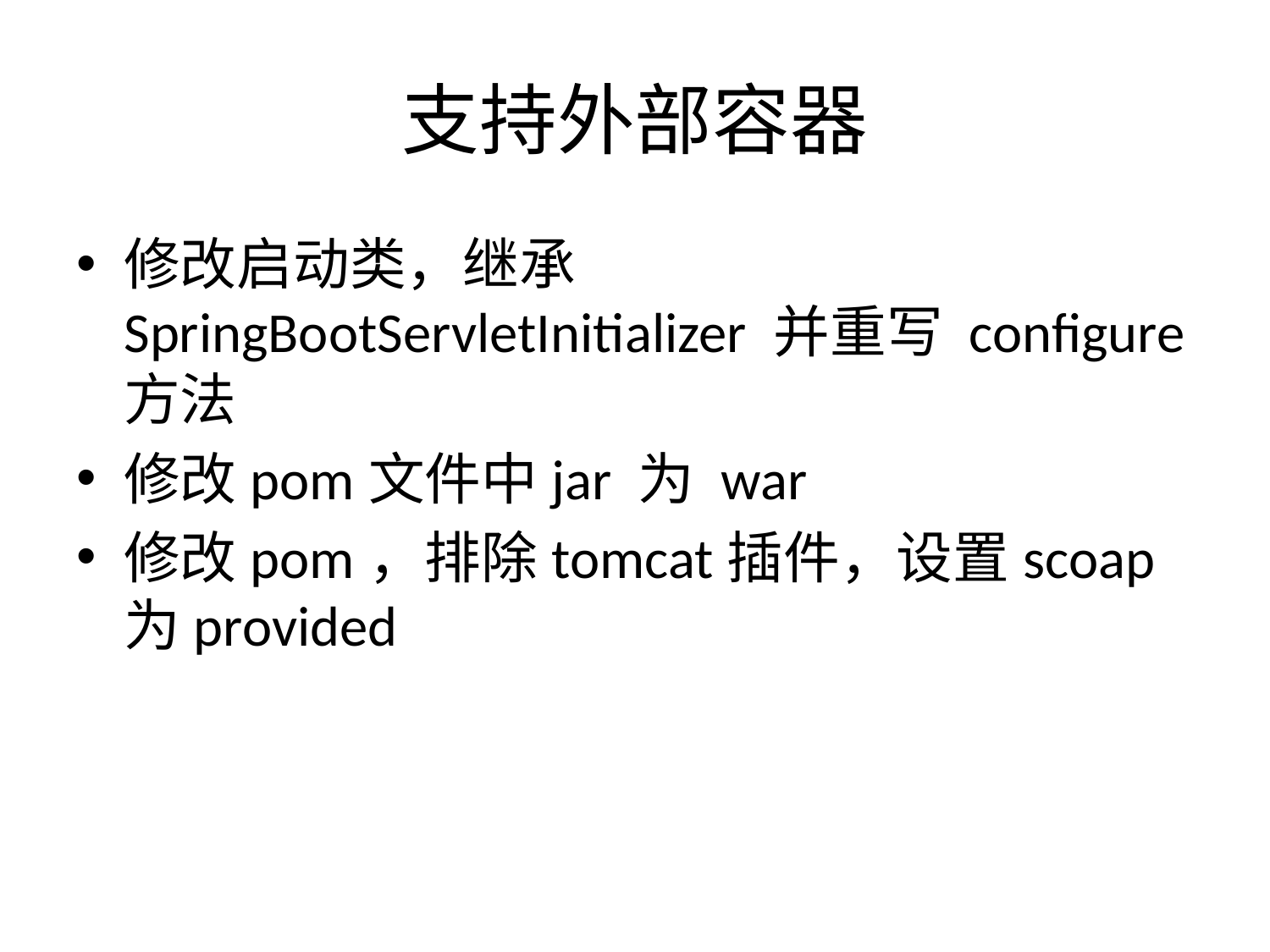

# 支持外部容器
修改启动类，继承 SpringBootServletInitializer 并重写 configure 方法
修改pom文件中jar 为 war
修改pom，排除tomcat插件，设置scoap为provided